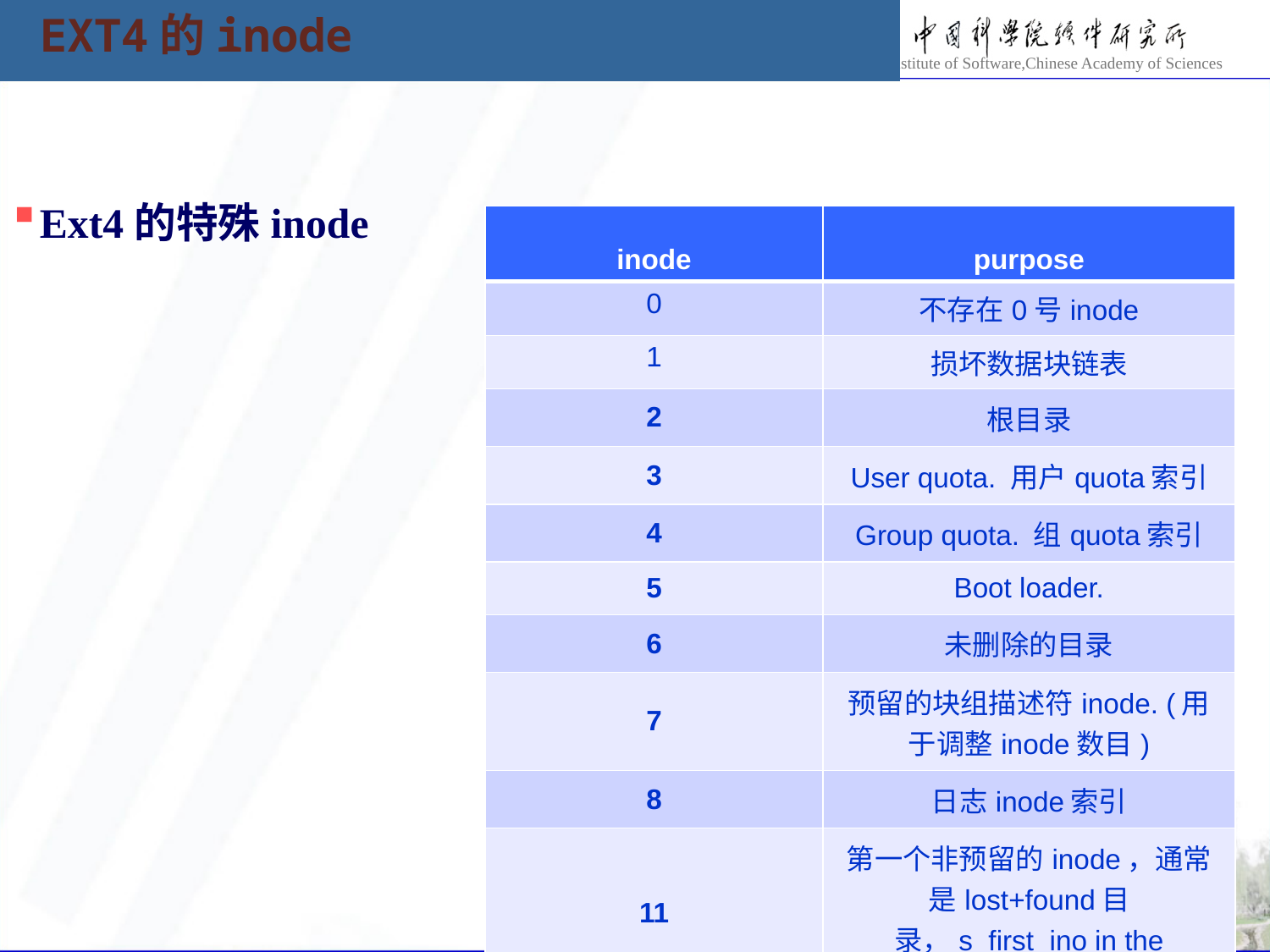

EXT4的inode
Ext4的特殊inode
| inode | purpose |
| --- | --- |
| 0 | 不存在0号inode |
| 1 | 损坏数据块链表 |
| 2 | 根目录 |
| 3 | User quota. 用户quota索引 |
| 4 | Group quota. 组quota索引 |
| 5 | Boot loader. |
| 6 | 未删除的目录 |
| 7 | 预留的块组描述符inode. (用于调整inode数目) |
| 8 | 日志inode索引 |
| 11 | 第一个非预留的inode，通常是lost+found目录，s\_first\_ino in the superblock. |